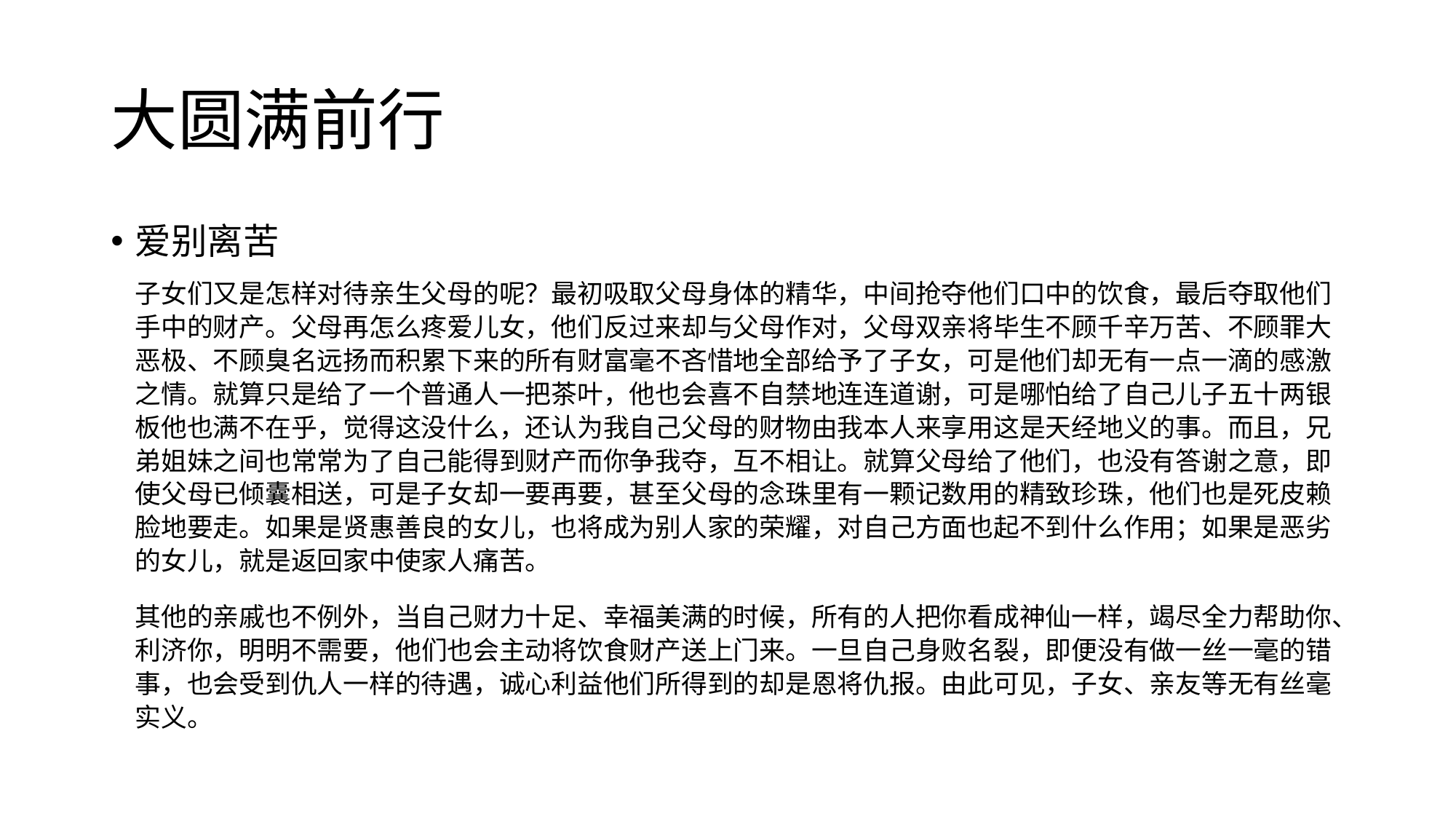

# 大圆满前行
爱别离苦
子女们又是怎样对待亲生父母的呢？最初吸取父母身体的精华，中间抢夺他们口中的饮食，最后夺取他们手中的财产。父母再怎么疼爱儿女，他们反过来却与父母作对，父母双亲将毕生不顾千辛万苦、不顾罪大恶极、不顾臭名远扬而积累下来的所有财富毫不吝惜地全部给予了子女，可是他们却无有一点一滴的感激之情。就算只是给了一个普通人一把茶叶，他也会喜不自禁地连连道谢，可是哪怕给了自己儿子五十两银板他也满不在乎，觉得这没什么，还认为我自己父母的财物由我本人来享用这是天经地义的事。而且，兄弟姐妹之间也常常为了自己能得到财产而你争我夺，互不相让。就算父母给了他们，也没有答谢之意，即使父母已倾囊相送，可是子女却一要再要，甚至父母的念珠里有一颗记数用的精致珍珠，他们也是死皮赖脸地要走。如果是贤惠善良的女儿，也将成为别人家的荣耀，对自己方面也起不到什么作用；如果是恶劣的女儿，就是返回家中使家人痛苦。
其他的亲戚也不例外，当自己财力十足、幸福美满的时候，所有的人把你看成神仙一样，竭尽全力帮助你、利济你，明明不需要，他们也会主动将饮食财产送上门来。一旦自己身败名裂，即便没有做一丝一毫的错事，也会受到仇人一样的待遇，诚心利益他们所得到的却是恩将仇报。由此可见，子女、亲友等无有丝毫实义。